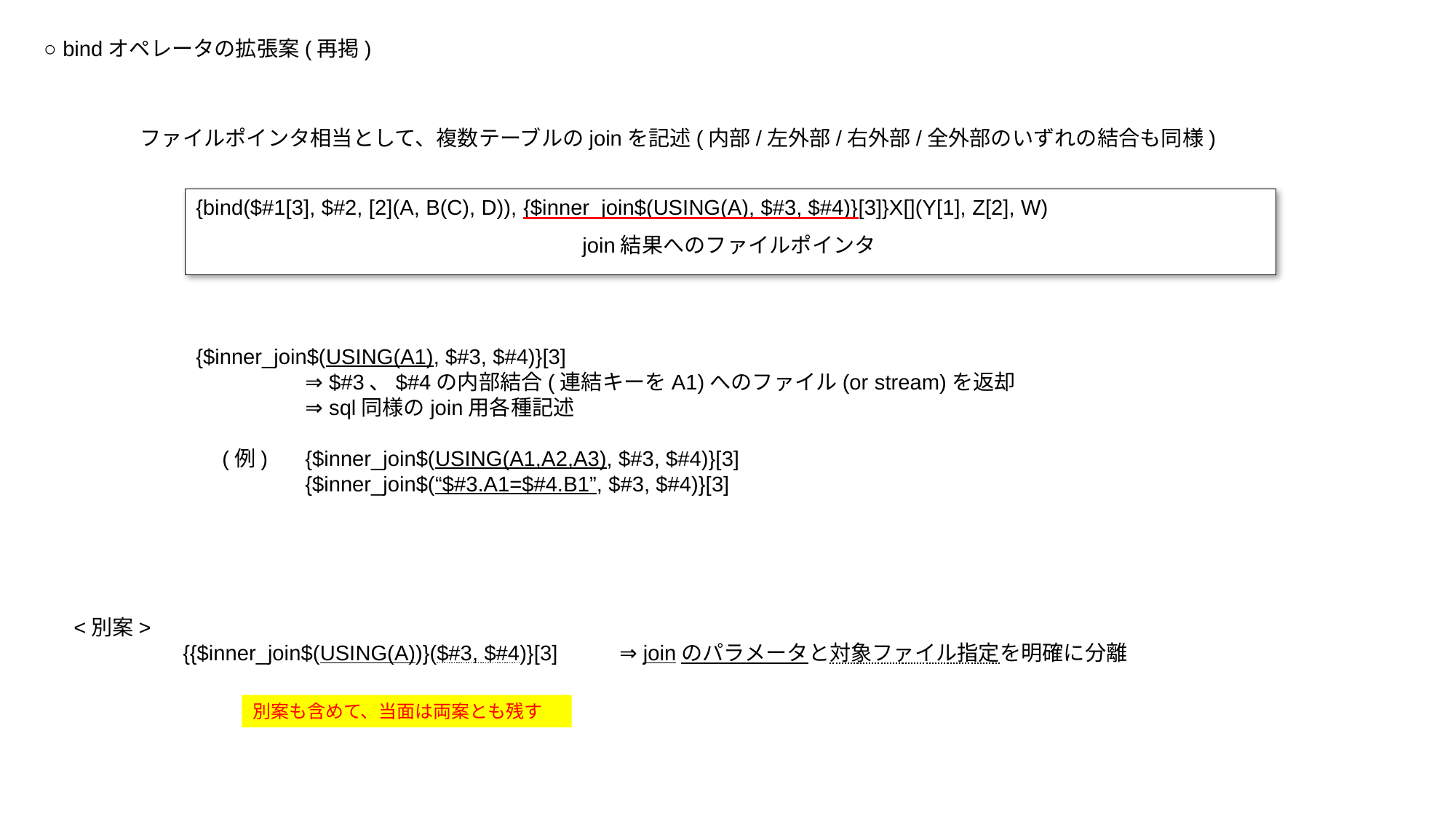

○ bindオペレータの拡張案(再掲)
ファイルポインタ相当として、複数テーブルのjoinを記述(内部/左外部/右外部/全外部のいずれの結合も同様)
{bind($#1[3], $#2, [2](A, B(C), D)), {$inner_join$(USING(A), $#3, $#4)}[3]}X[](Y[1], Z[2], W)
join結果へのファイルポインタ
{$inner_join$(USING(A1), $#3, $#4)}[3]
	⇒ $#3、$#4の内部結合(連結キーをA1)へのファイル(or stream)を返却
	⇒ sql同様のjoin用各種記述

　(例) 	{$inner_join$(USING(A1,A2,A3), $#3, $#4)}[3]
	{$inner_join$(“$#3.A1=$#4.B1”, $#3, $#4)}[3]
<別案>
	{{$inner_join$(USING(A))}($#3, $#4)}[3] 	⇒ joinのパラメータと対象ファイル指定を明確に分離
別案も含めて、当面は両案とも残す